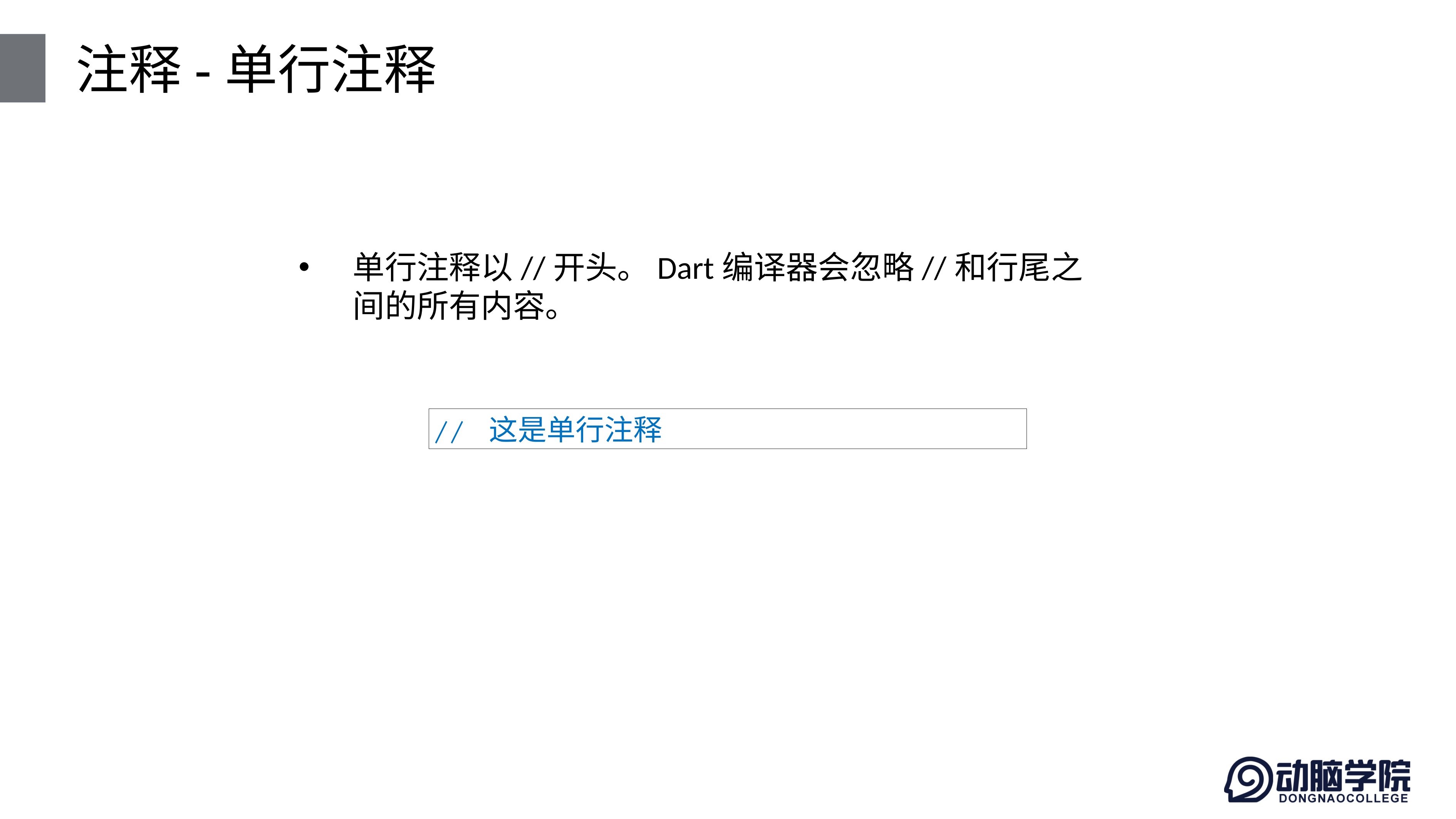

# 注释-单行注释
单行注释以//开头。Dart编译器会忽略//和行尾之间的所有内容。
// 这是单行注释